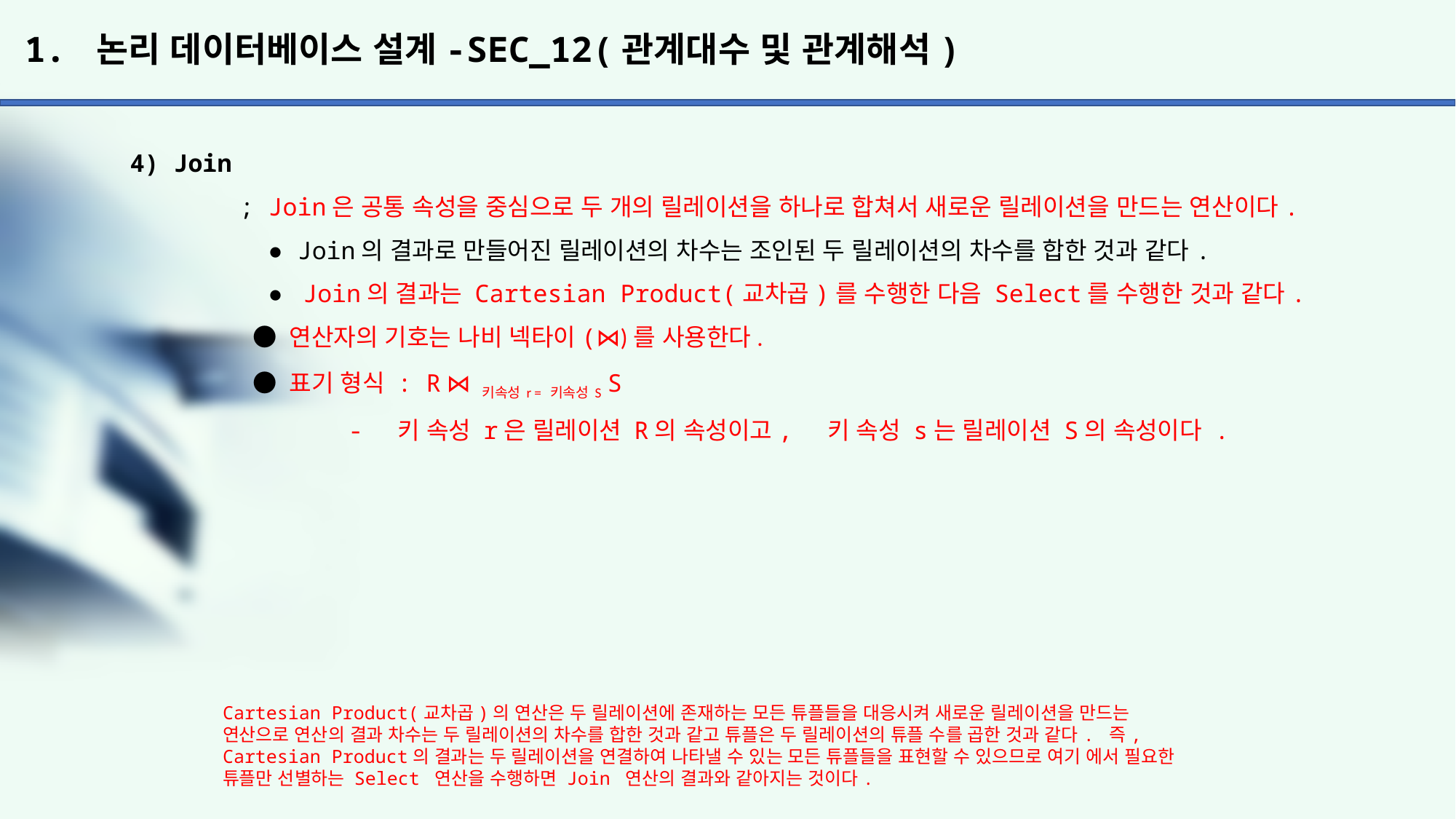

# 1. 논리 데이터베이스 설계-SEC_12(관계대수 및 관계해석)
4) Join
	; Join은 공통 속성을 중심으로 두 개의 릴레이션을 하나로 합쳐서 새로운 릴레이션을 만드는 연산이다.
	  ● Join의 결과로 만들어진 릴레이션의 차수는 조인된 두 릴레이션의 차수를 합한 것과 같다.
	  ●  Join의 결과는 Cartesian Product(교차곱)를 수행한 다음 Select를 수행한 것과 같다.
	  ● 연산자의 기호는 나비 넥타이(⋈)를 사용한다.
	  ● 표기 형식 : R ⋈ 키속성r = 키속성S  S
		-  키 속성 r은 릴레이션 R의 속성이고,  키 속성 s는 릴레이션 S의 속성이다 .
Cartesian Product(교차곱)의 연산은 두 릴레이션에 존재하는 모든 튜플들을 대응시켜 새로운 릴레이션을 만드는
연산으로 연산의 결과 차수는 두 릴레이션의 차수를 합한 것과 같고 튜플은 두 릴레이션의 튜플 수를 곱한 것과 같다. 즉, Cartesian Product의 결과는 두 릴레이션을 연결하여 나타낼 수 있는 모든 튜플들을 표현할 수 있으므로 여기 에서 필요한 튜플만 선별하는 Select 연산을 수행하면 Join 연산의 결과와 같아지는 것이다.